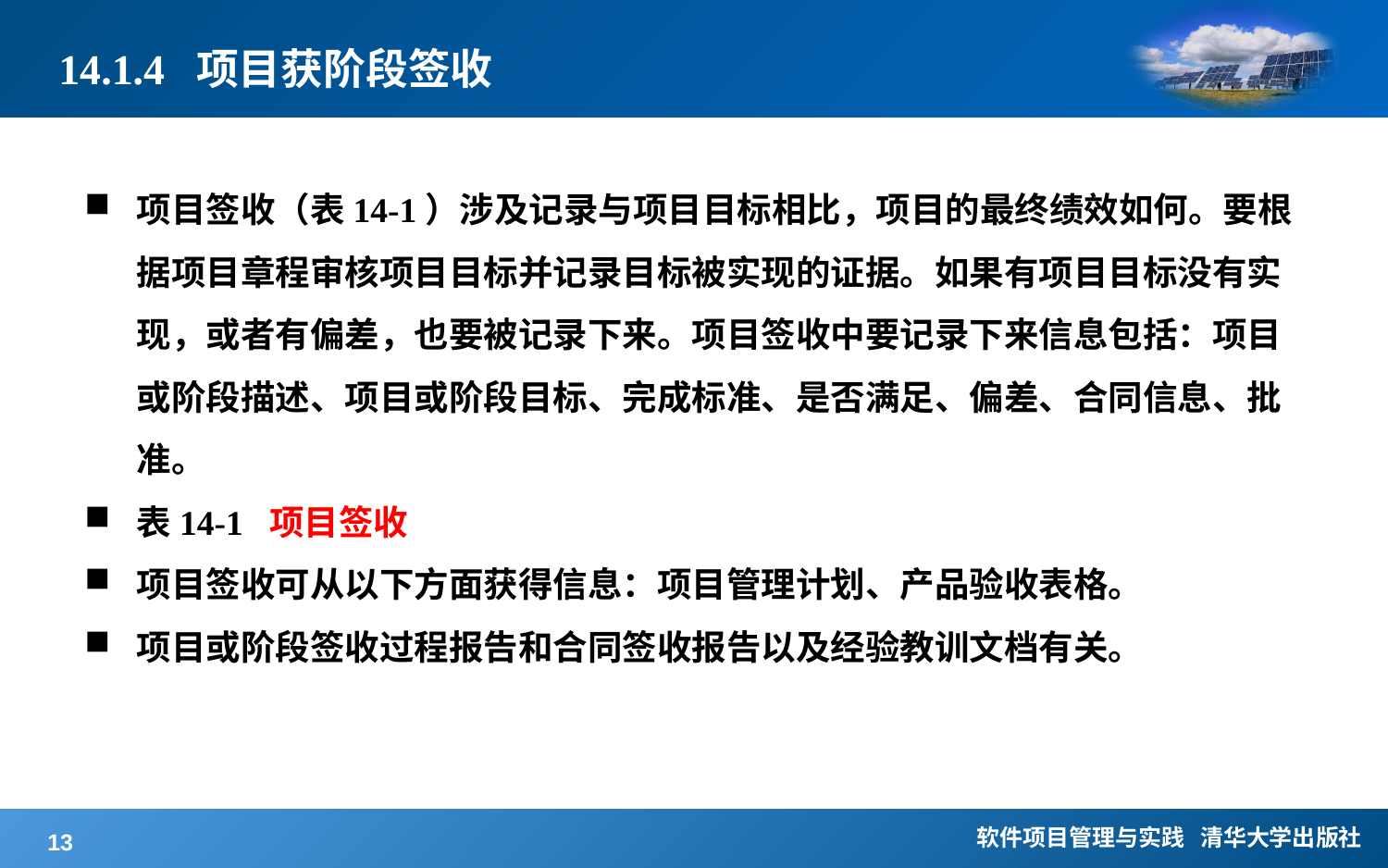

# 14.1.4  项目获阶段签收
项目签收（表14-1）涉及记录与项目目标相比，项目的最终绩效如何。要根据项目章程审核项目目标并记录目标被实现的证据。如果有项目目标没有实现，或者有偏差，也要被记录下来。项目签收中要记录下来信息包括：项目或阶段描述、项目或阶段目标、完成标准、是否满足、偏差、合同信息、批准。
表14-1  项目签收
项目签收可从以下方面获得信息：项目管理计划、产品验收表格。
项目或阶段签收过程报告和合同签收报告以及经验教训文档有关。